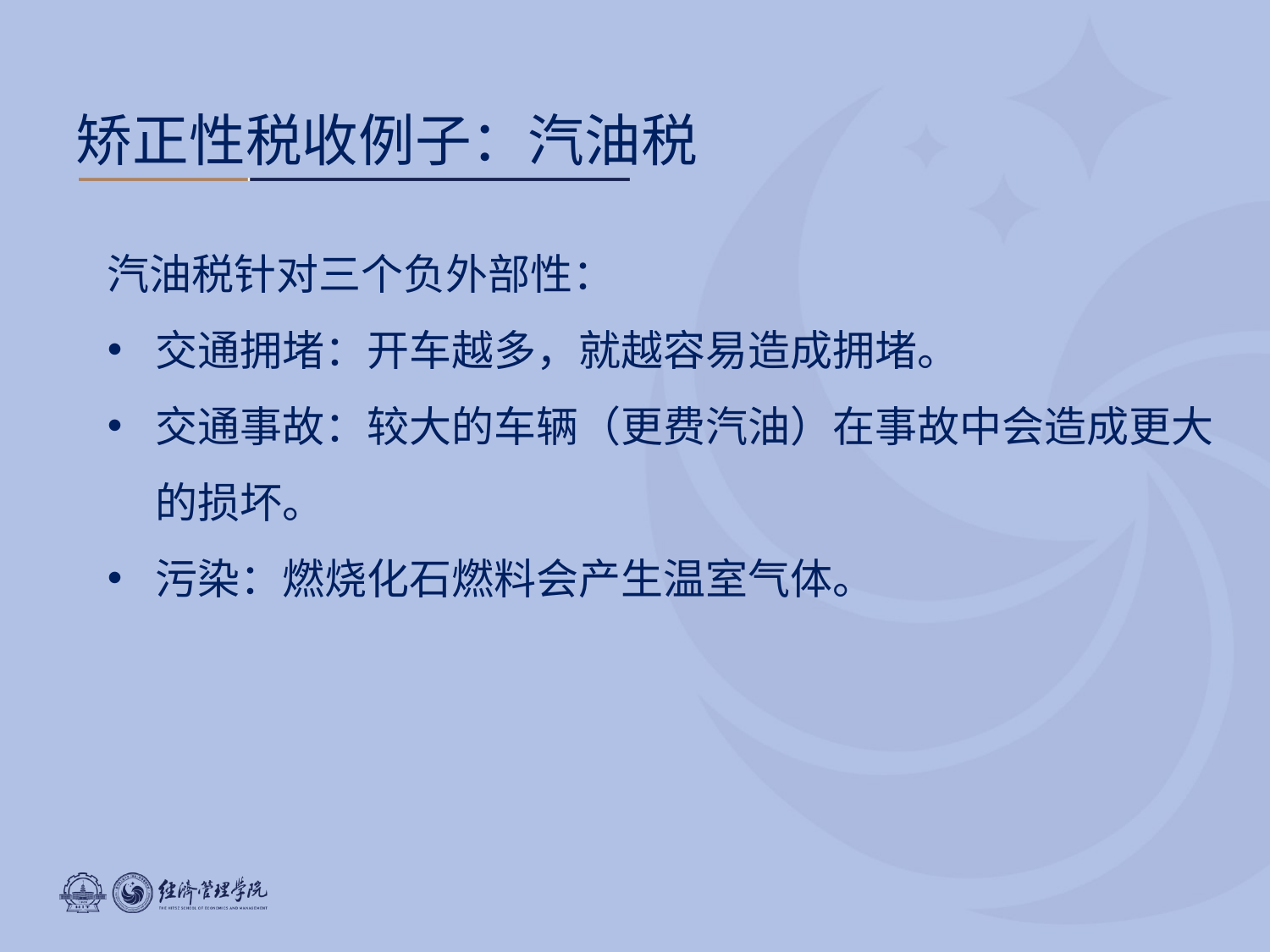

# 矫正性税收例子：汽油税
汽油税针对三个负外部性：
交通拥堵：开车越多，就越容易造成拥堵。
交通事故：较大的车辆（更费汽油）在事故中会造成更大的损坏。
污染：燃烧化石燃料会产生温室气体。